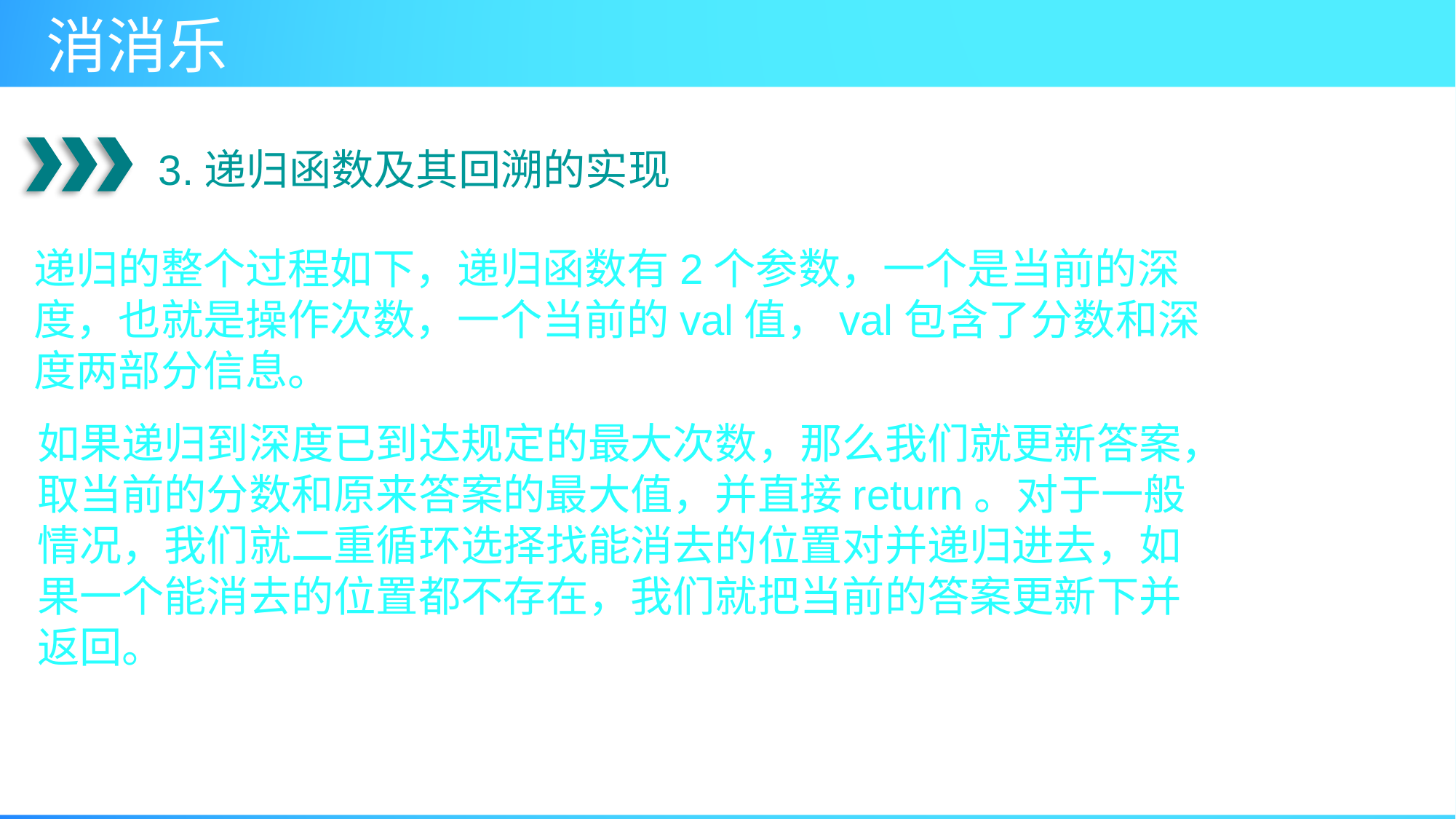

3.递归函数及其回溯的实现
递归的整个过程如下，递归函数有2个参数，一个是当前的深度，也就是操作次数，一个当前的val值，val包含了分数和深度两部分信息。
如果递归到深度已到达规定的最大次数，那么我们就更新答案，取当前的分数和原来答案的最大值，并直接return。对于一般情况，我们就二重循环选择找能消去的位置对并递归进去，如果一个能消去的位置都不存在，我们就把当前的答案更新下并返回。